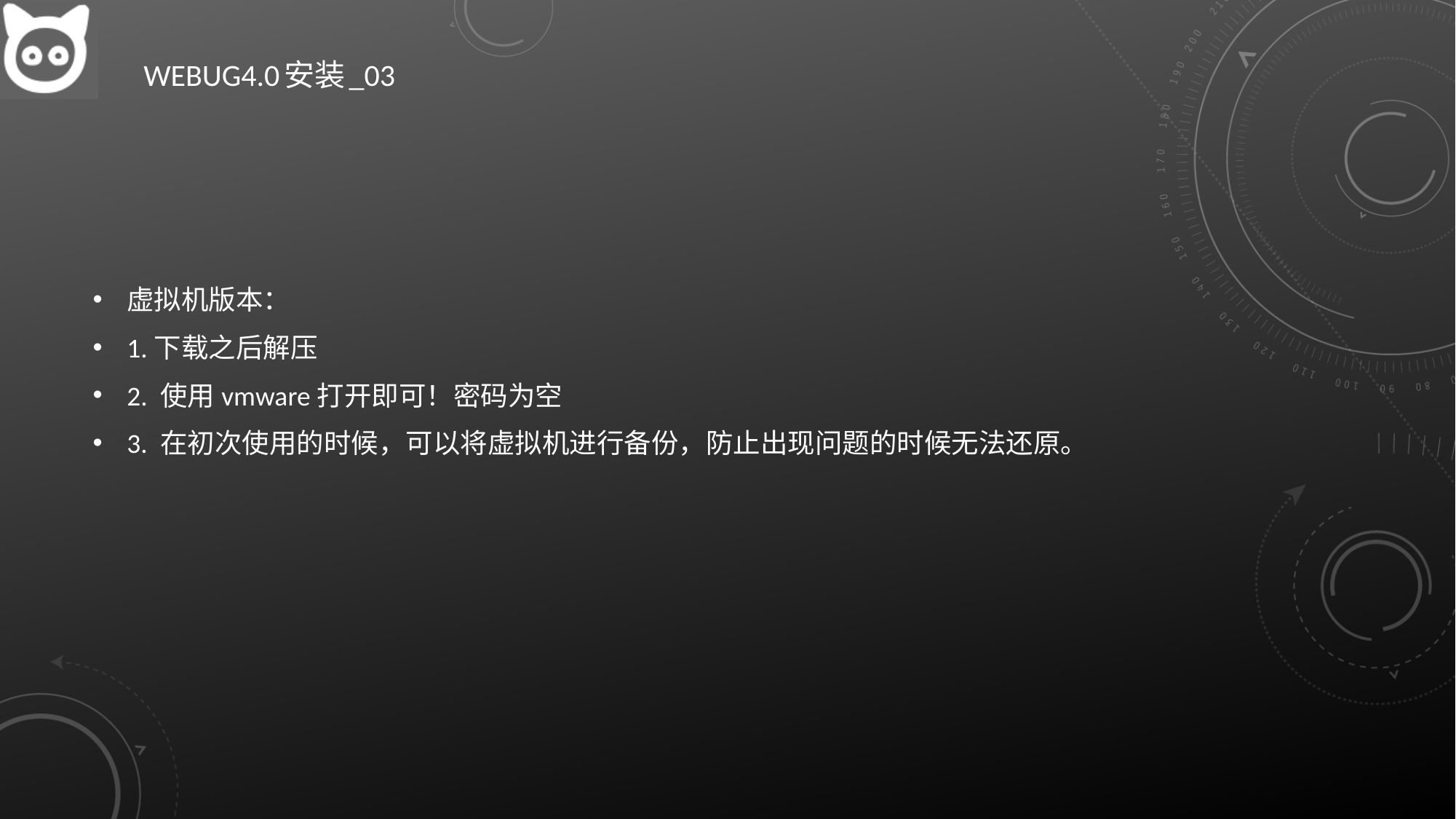

# Webug4.0安装_03
虚拟机版本：
1.下载之后解压
2. 使用vmware打开即可！密码为空
3. 在初次使用的时候，可以将虚拟机进行备份，防止出现问题的时候无法还原。